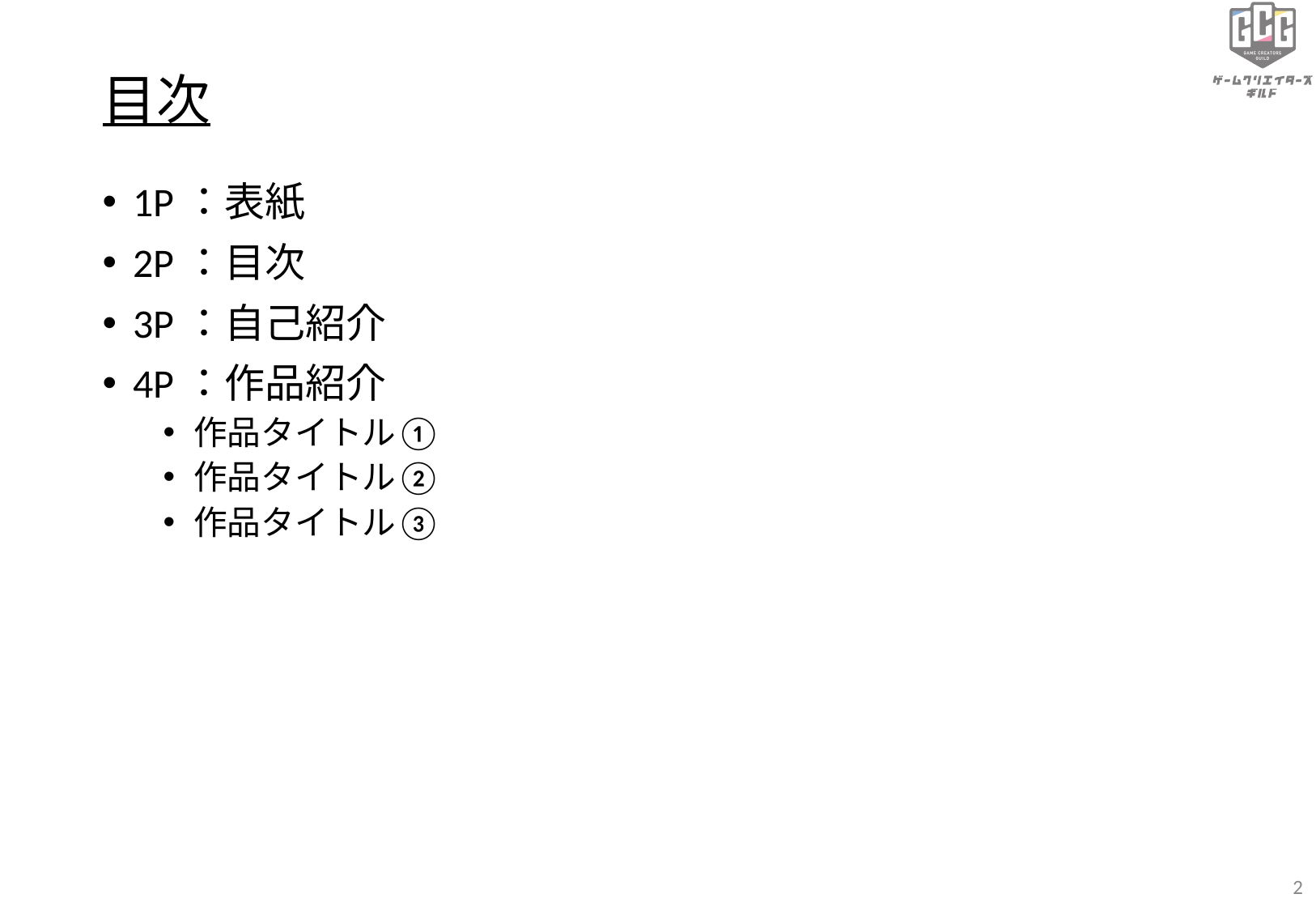

# 目次
1P：表紙
2P：目次
3P：自己紹介
4P：作品紹介
作品タイトル①
作品タイトル②
作品タイトル③
2